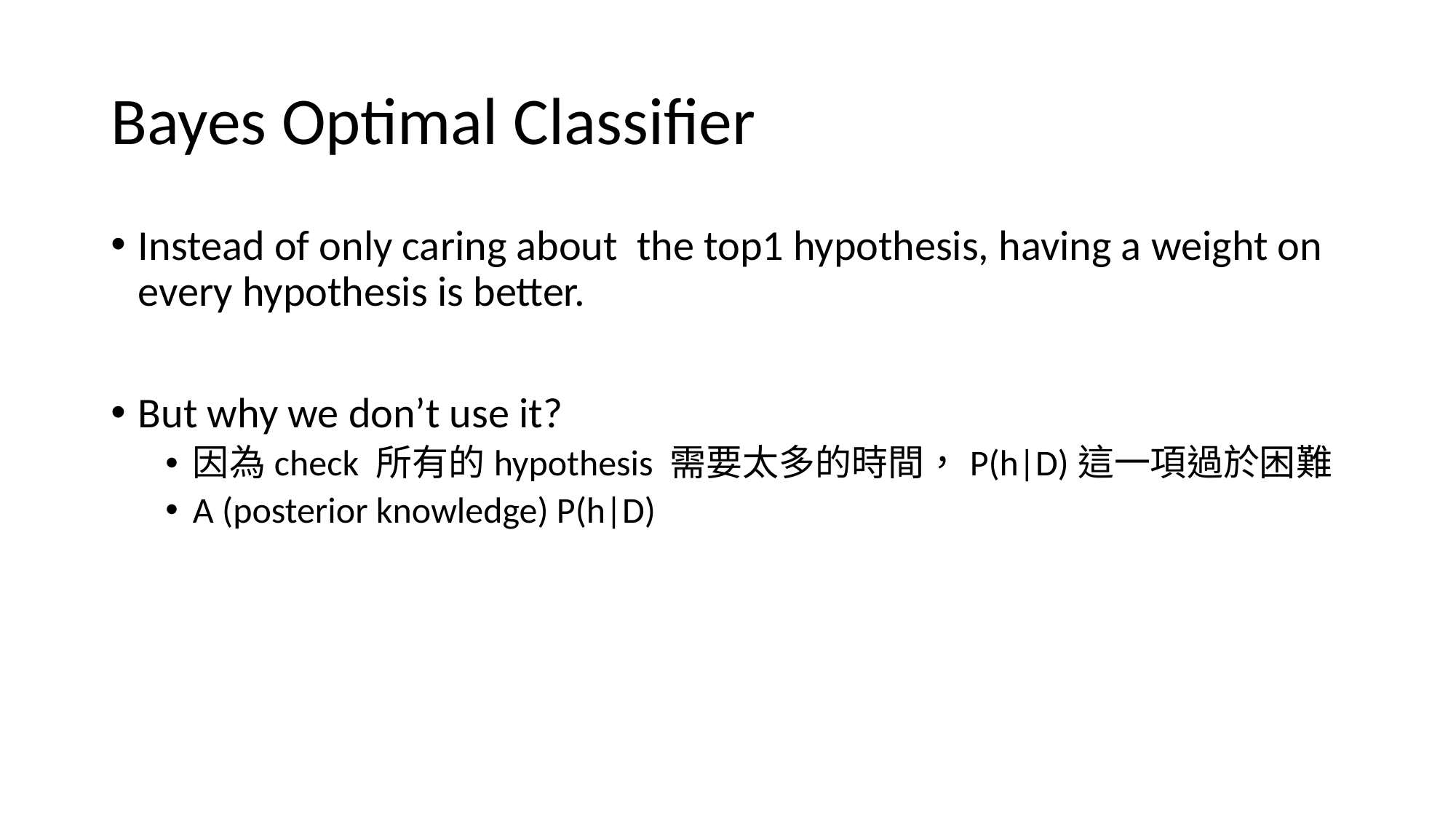

# Bayes Optimal Classifier
Instead of only caring about  the top1 hypothesis, having a weight on every hypothesis is better.

But why we don’t use it?
因為check 所有的hypothesis 需要太多的時間，P(h|D)這一項過於困難
A (posterior knowledge) P(h|D)